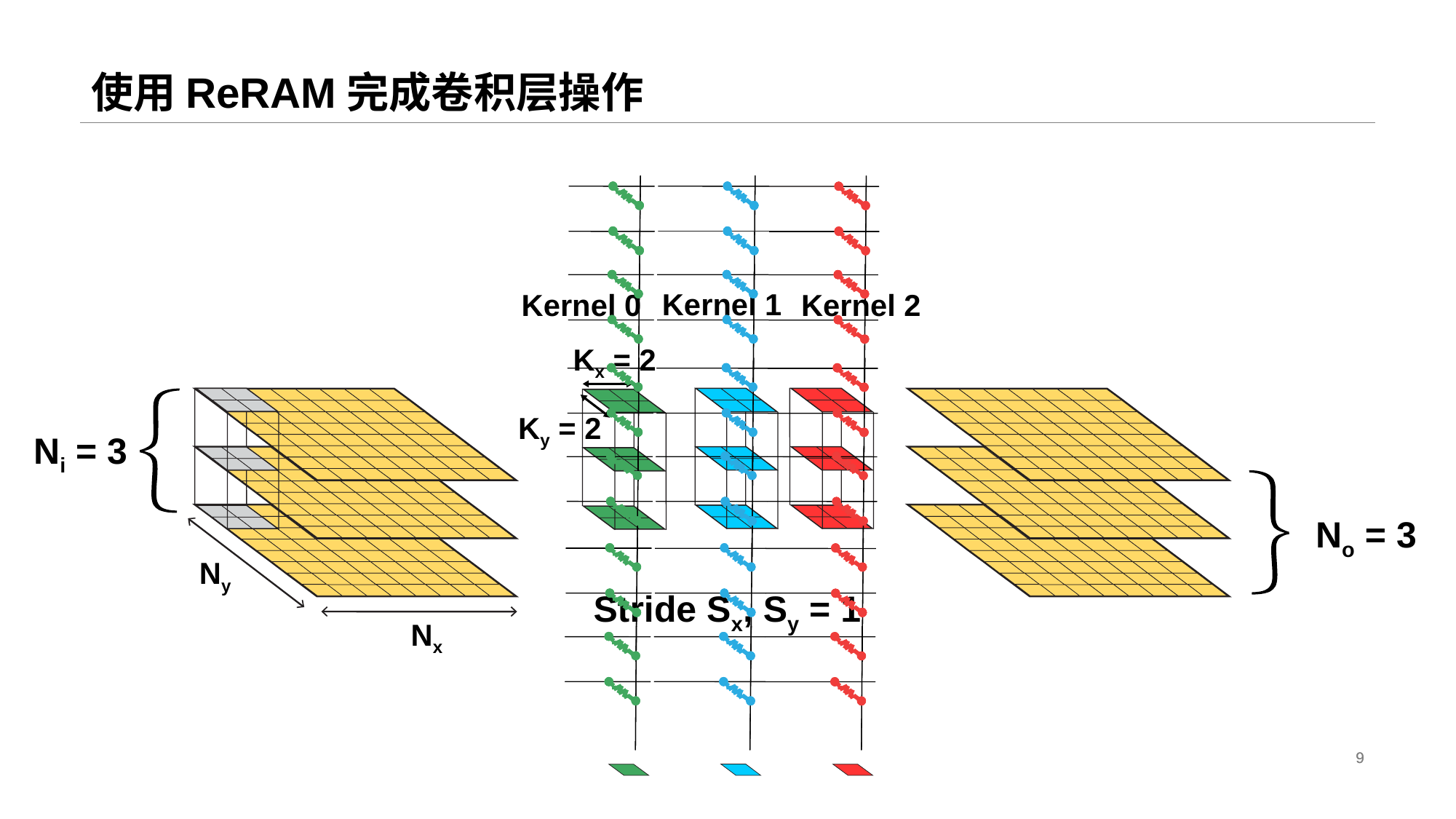

# 使用ReRAM完成卷积层操作

Kernel 1

Kernel 0

Kx = 2

Ky = 2

Kernel 2

Ni = 3

No = 3

Ny

Stride Sx, Sy = 1

Nx
9
9